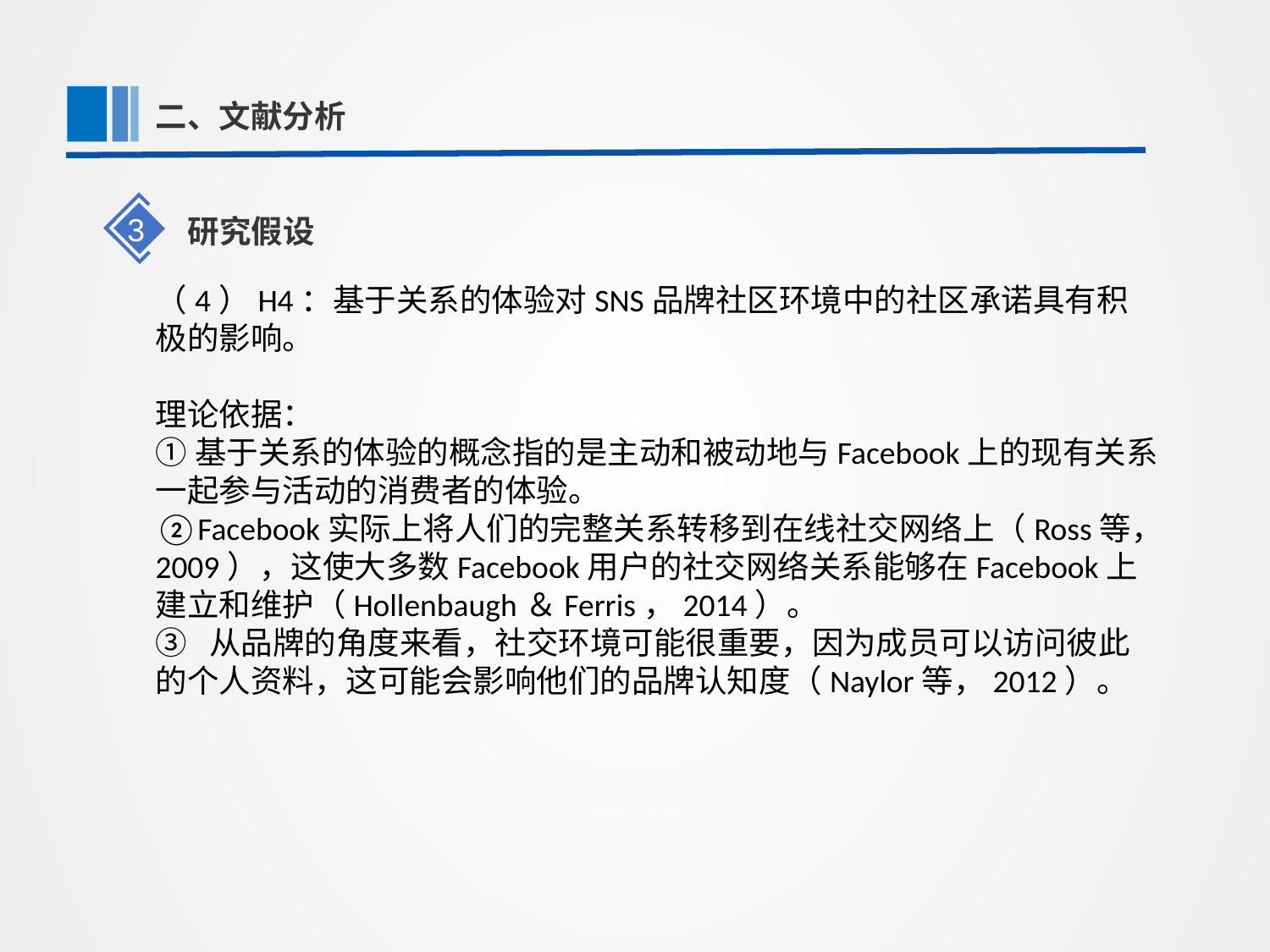

第一部分

二、文献分析

3
研究假设
（4）H4：基于关系的体验对SNS品牌社区环境中的社区承诺具有积极的影响。

理论依据：
①基于关系的体验的概念指的是主动和被动地与Facebook上的现有关系一起参与活动的消费者的体验。
②Facebook实际上将人们的完整关系转移到在线社交网络上（Ross等，2009），这使大多数Facebook用户的社交网络关系能够在Facebook上建立和维护（Hollenbaugh＆Ferris，2014）。
③  从品牌的角度来看，社交环境可能很重要，因为成员可以访问彼此的个人资料，这可能会影响他们的品牌认知度（Naylor等，2012）。